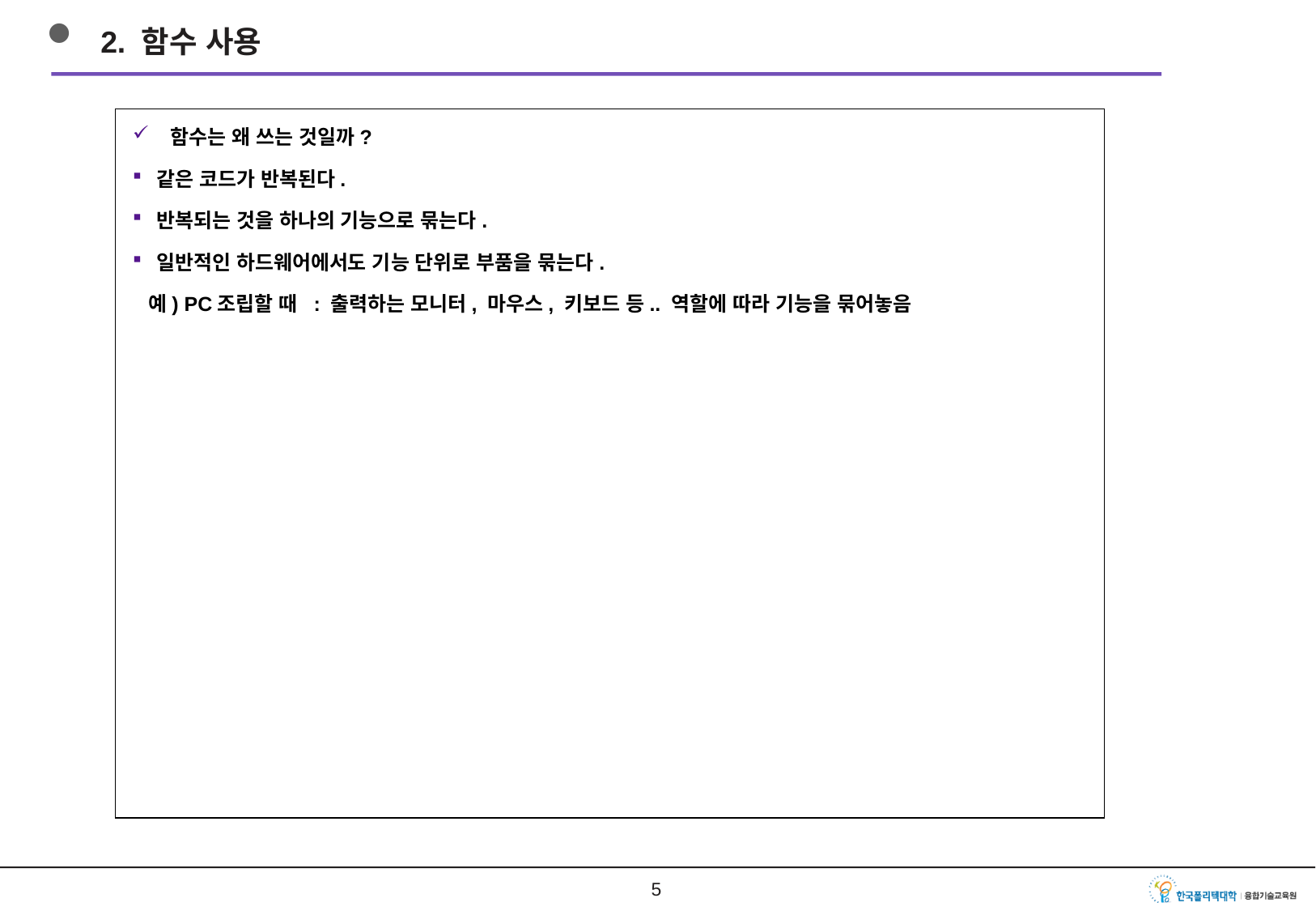

2. 함수 사용
함수는 왜 쓰는 것일까?
같은 코드가 반복된다.
반복되는 것을 하나의 기능으로 묶는다.
일반적인 하드웨어에서도 기능 단위로 부품을 묶는다.
  예) PC조립할 때  : 출력하는 모니터, 마우스, 키보드 등.. 역할에 따라 기능을 묶어놓음
5